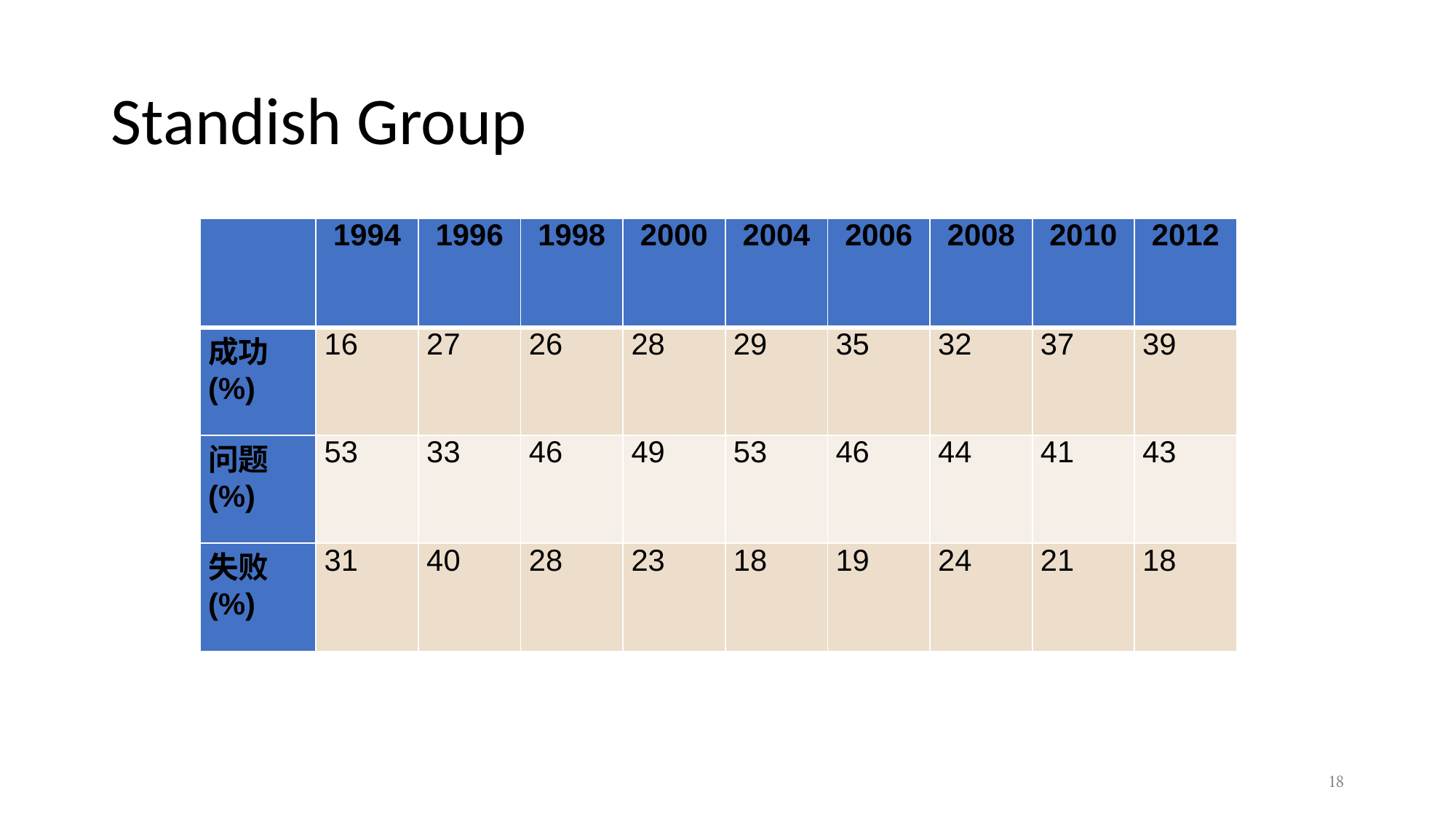

# Standish Group

|  | 1994 | 1996 | 1998 | 2000 | 2004 | 2006 | 2008 | 2010 | 2012 |
| --- | --- | --- | --- | --- | --- | --- | --- | --- | --- |
| 成功(%) | 16 | 27 | 26 | 28 | 29 | 35 | 32 | 37 | 39 |
| 问题(%) | 53 | 33 | 46 | 49 | 53 | 46 | 44 | 41 | 43 |
| 失败(%) | 31 | 40 | 28 | 23 | 18 | 19 | 24 | 21 | 18 |
18